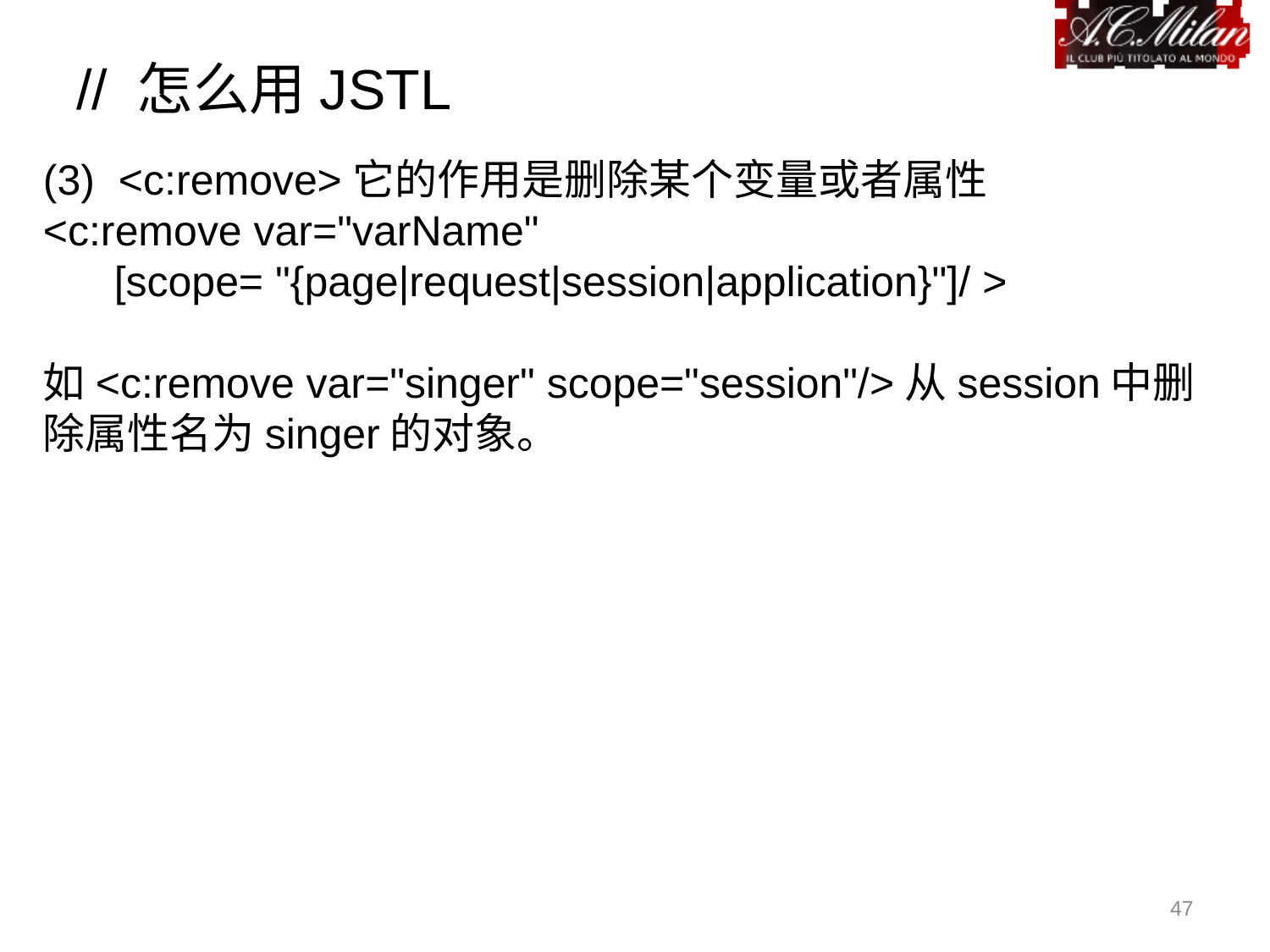

// 怎么用JSTL
(3)  <c:remove>它的作用是删除某个变量或者属性
<c:remove var="varName"
      [scope= "{page|request|session|application}"]/ >

如<c:remove var="singer" scope="session"/>从session中删除属性名为singer的对象。

47